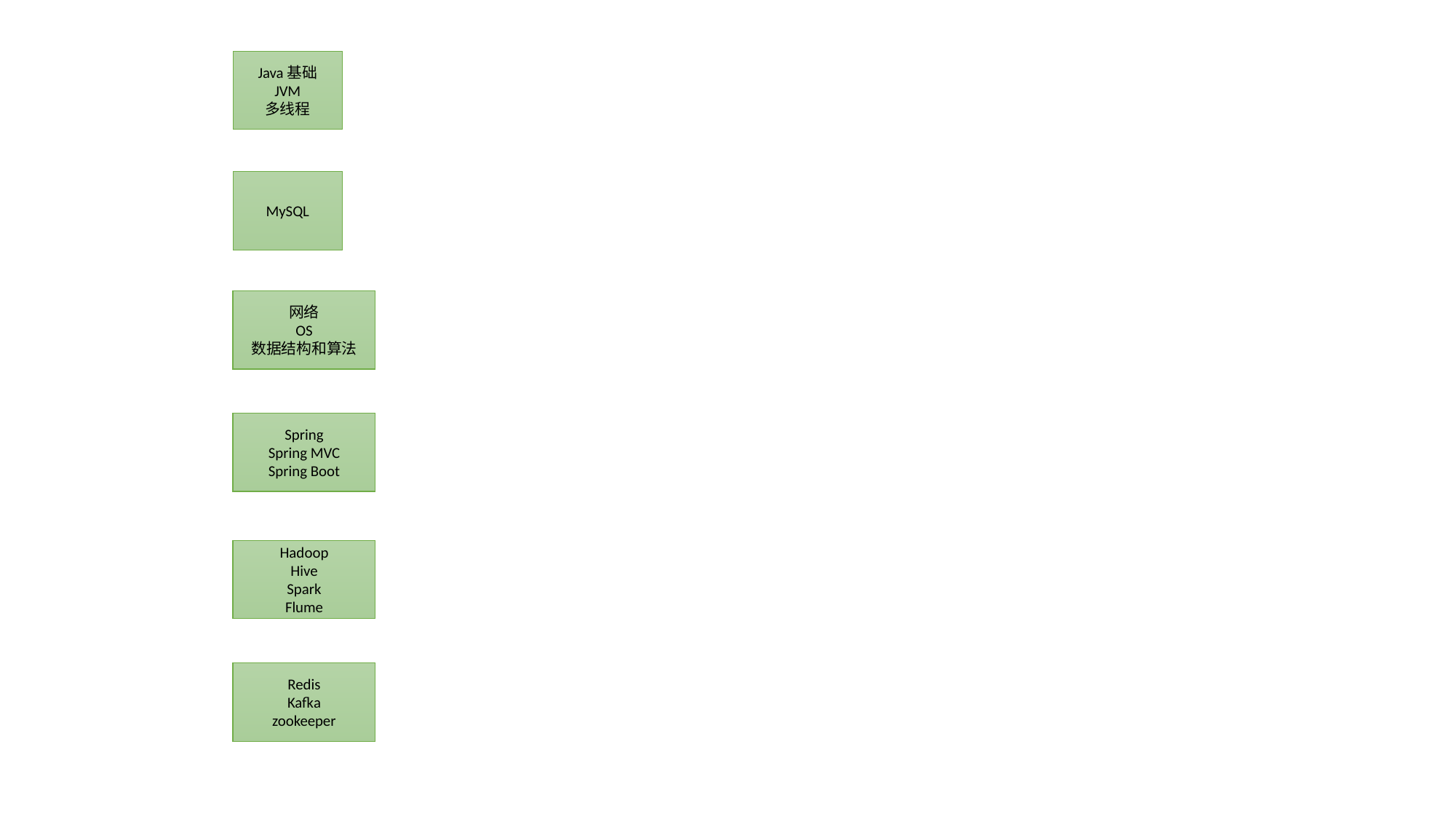

Java基础
JVM
多线程
MySQL
网络
OS
数据结构和算法
Spring
Spring MVC
Spring Boot
Hadoop
Hive
Spark
Flume
Redis
Kafka
zookeeper